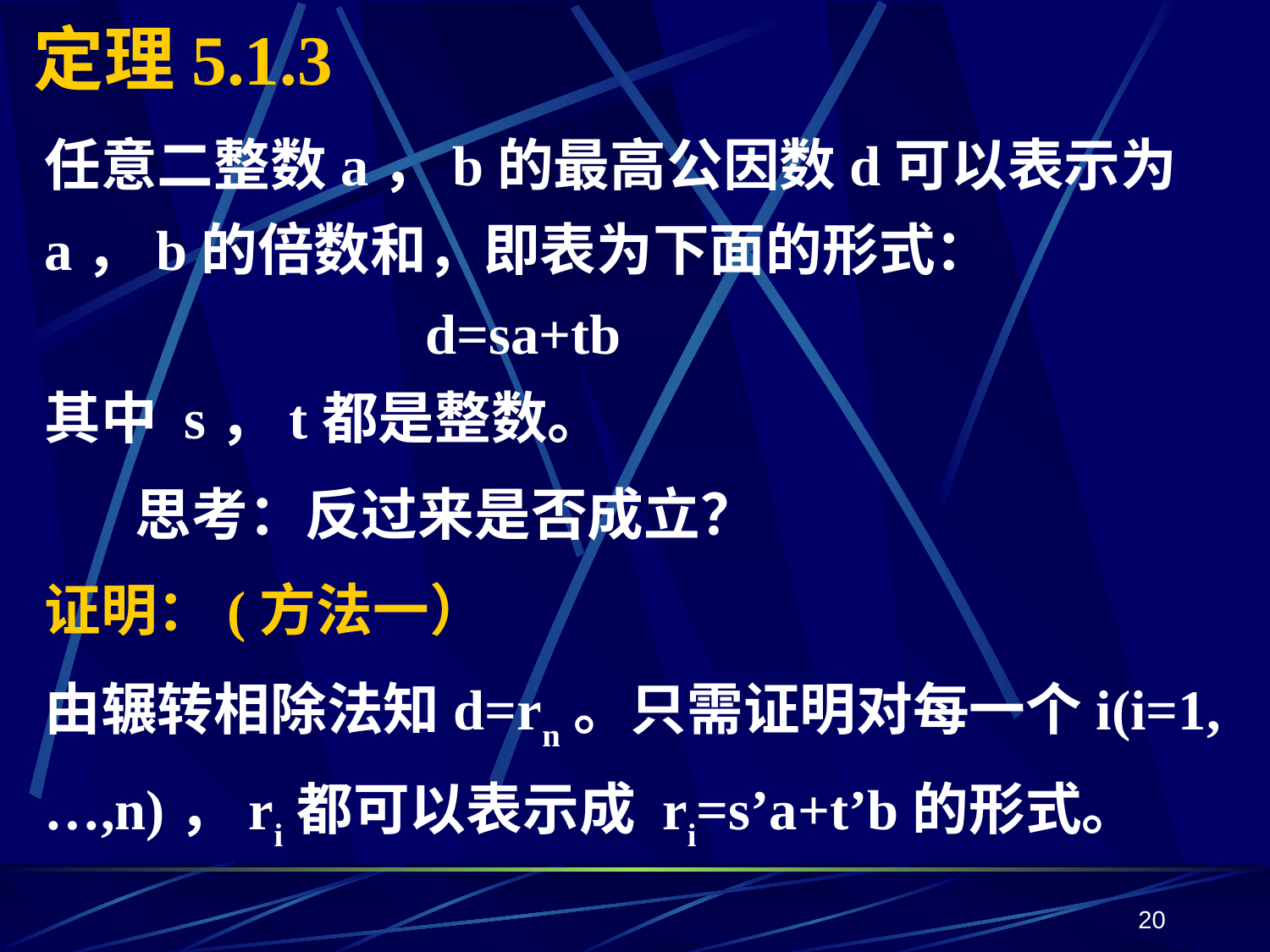

# 定理5.1.3
任意二整数a，b的最高公因数d可以表示为a，b的倍数和，即表为下面的形式：
			d=sa+tb
其中 s，t都是整数。
      思考：反过来是否成立？
证明：(方法一）
由辗转相除法知d=rn。只需证明对每一个i(i=1,…,n)，ri都可以表示成 ri=s’a+t’b的形式。
20